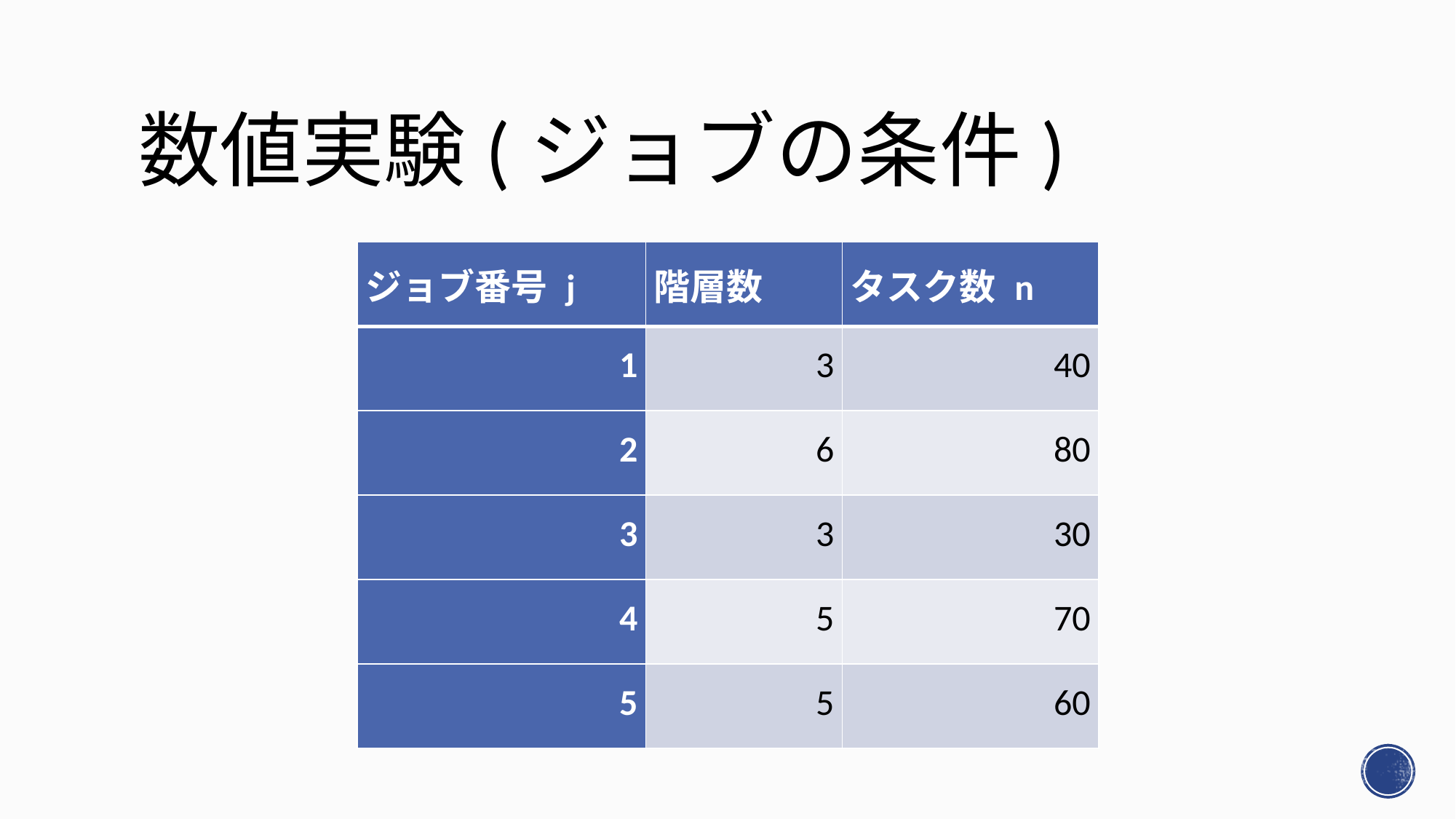

# 数値実験(ジョブの条件)
| ジョブ番号 j | 階層数 | タスク数 n |
| --- | --- | --- |
| 1 | 3 | 40 |
| 2 | 6 | 80 |
| 3 | 3 | 30 |
| 4 | 5 | 70 |
| 5 | 5 | 60 |